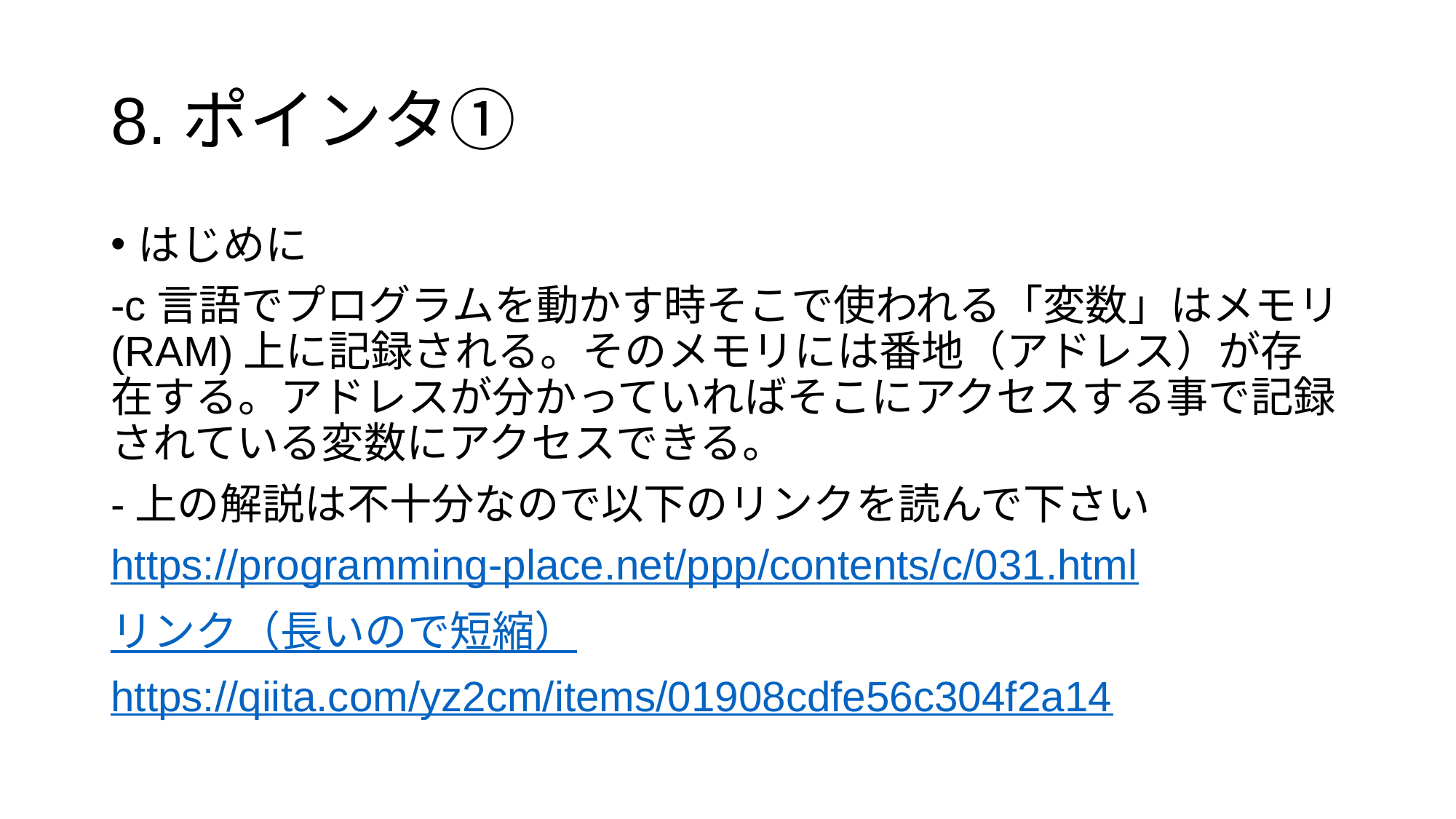

# 8.ポインタ①
はじめに
-c言語でプログラムを動かす時そこで使われる「変数」はメモリ(RAM)上に記録される。そのメモリには番地（アドレス）が存在する。アドレスが分かっていればそこにアクセスする事で記録されている変数にアクセスできる。
-上の解説は不十分なので以下のリンクを読んで下さい
https://programming-place.net/ppp/contents/c/031.html
リンク（長いので短縮）
https://qiita.com/yz2cm/items/01908cdfe56c304f2a14